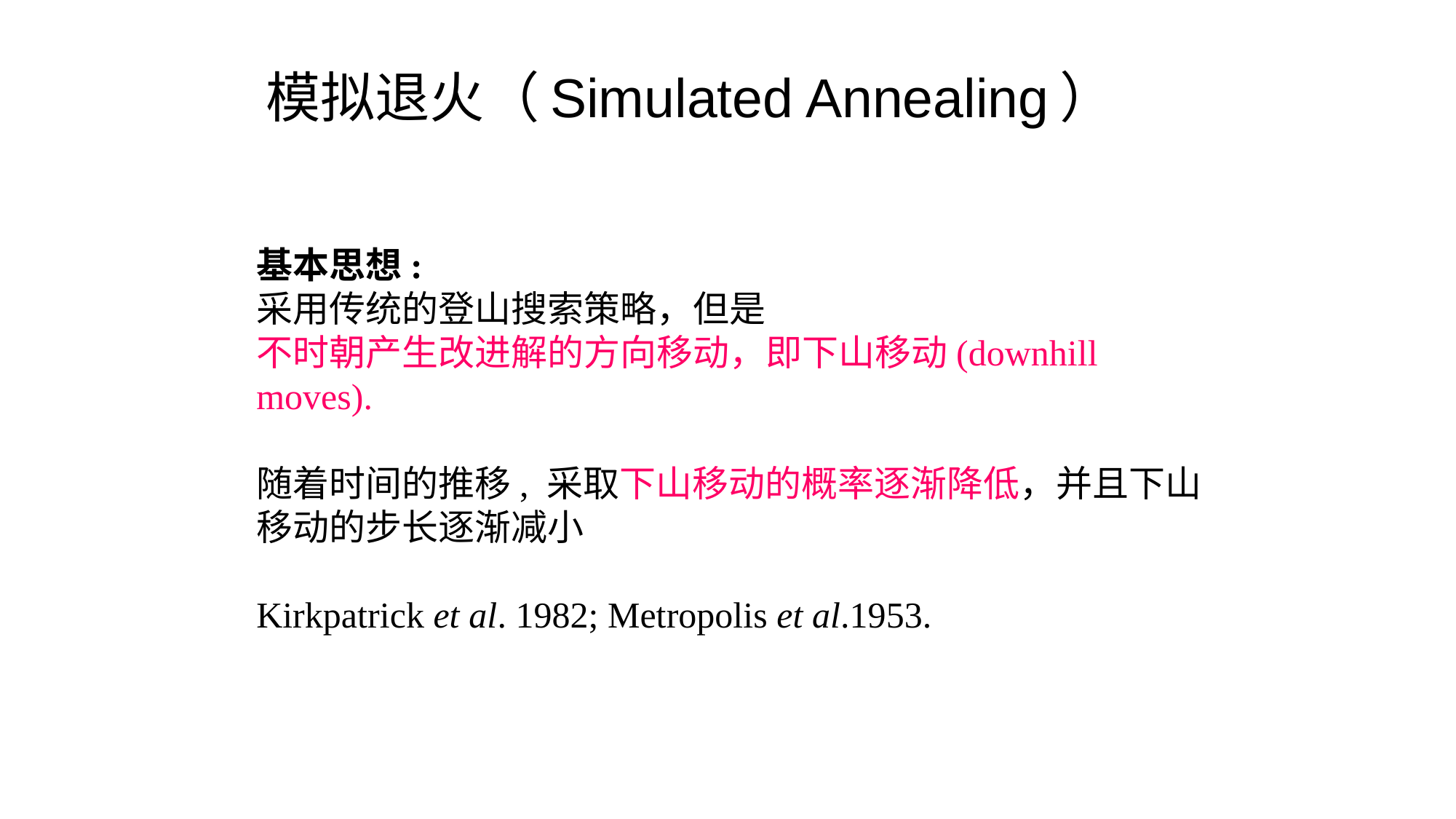

# 模拟退火（Simulated Annealing）
基本思想:
采用传统的登山搜索策略，但是
不时朝产生改进解的方向移动，即下山移动(downhill moves).

随着时间的推移, 采取下山移动的概率逐渐降低，并且下山移动的步长逐渐减小

Kirkpatrick et al. 1982; Metropolis et al.1953.